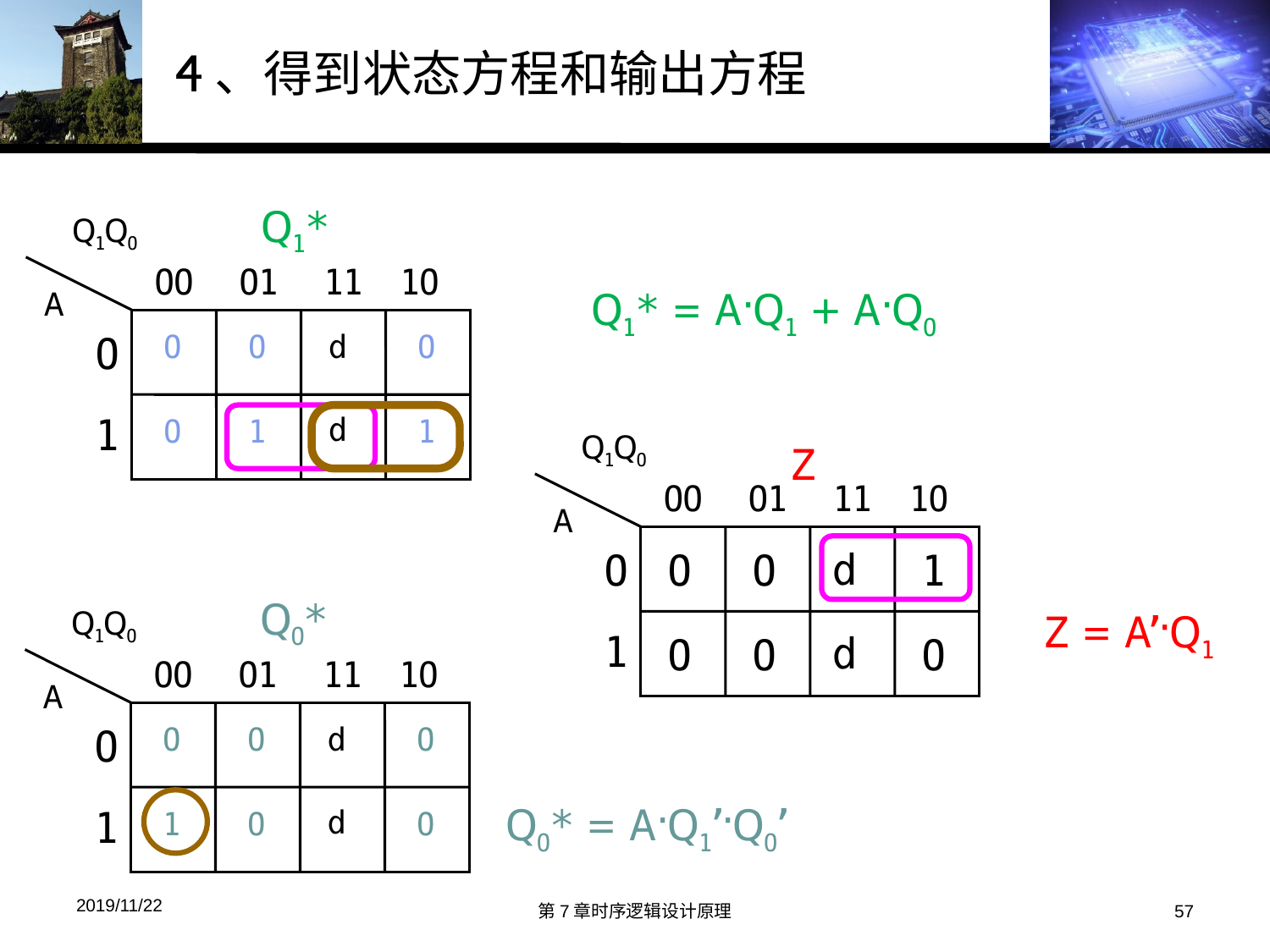

4、得到状态方程和输出方程
Q1*
Q1Q0
00
01
11
10

A

d
0
0
0
0

1

d
0
1
1
Q1* = A·Q1 + A·Q0

Q1Q0
00
01
11
10

A

d
0
0
1
0

1

d
0
0
0
Z

Q0*
Q1Q0
00
01
11
10

A

d
0
0
0
0

1

d
1
0
0
Z = A’·Q1

Q0* = A·Q1’·Q0’
2019/11/22
第7章时序逻辑设计原理
57